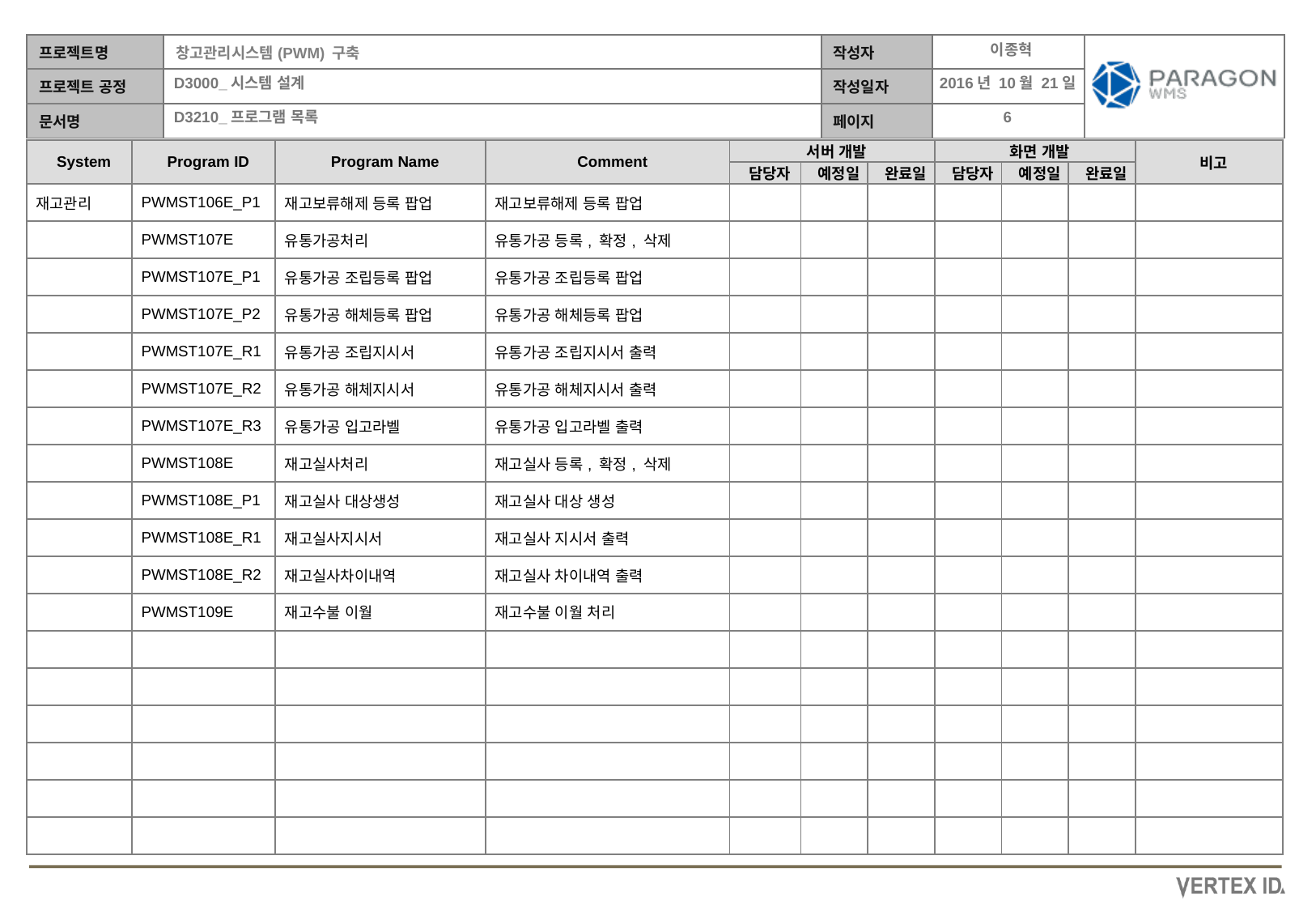

이종혁
2016년 10월 21일
| System | Program ID | Program Name | Comment | 서버 개발 |  |  | 화면 개발 |  |  | 비고 |
| --- | --- | --- | --- | --- | --- | --- | --- | --- | --- | --- |
|  |  |  |  | 담당자 | 예정일 | 완료일 | 담당자 | 예정일 | 완료일 |  |
| 재고관리 | PWMST106E\_P1 | 재고보류해제 등록 팝업 | 재고보류해제 등록 팝업 |  |  |  |  |  |  |  |
|  | PWMST107E | 유통가공처리 | 유통가공 등록, 확정, 삭제 |  |  |  |  |  |  |  |
|  | PWMST107E\_P1 | 유통가공 조립등록 팝업 | 유통가공 조립등록 팝업 |  |  |  |  |  |  |  |
|  | PWMST107E\_P2 | 유통가공 해체등록 팝업 | 유통가공 해체등록 팝업 |  |  |  |  |  |  |  |
|  | PWMST107E\_R1 | 유통가공 조립지시서 | 유통가공 조립지시서 출력 |  |  |  |  |  |  |  |
|  | PWMST107E\_R2 | 유통가공 해체지시서 | 유통가공 해체지시서 출력 |  |  |  |  |  |  |  |
|  | PWMST107E\_R3 | 유통가공 입고라벨 | 유통가공 입고라벨 출력 |  |  |  |  |  |  |  |
|  | PWMST108E | 재고실사처리 | 재고실사 등록, 확정, 삭제 |  |  |  |  |  |  |  |
|  | PWMST108E\_P1 | 재고실사 대상생성 | 재고실사 대상 생성 |  |  |  |  |  |  |  |
|  | PWMST108E\_R1 | 재고실사지시서 | 재고실사 지시서 출력 |  |  |  |  |  |  |  |
|  | PWMST108E\_R2 | 재고실사차이내역 | 재고실사 차이내역 출력 |  |  |  |  |  |  |  |
|  | PWMST109E | 재고수불 이월 | 재고수불 이월 처리 |  |  |  |  |  |  |  |
|  |  |  |  |  |  |  |  |  |  |  |
|  |  |  |  |  |  |  |  |  |  |  |
|  |  |  |  |  |  |  |  |  |  |  |
|  |  |  |  |  |  |  |  |  |  |  |
|  |  |  |  |  |  |  |  |  |  |  |
|  |  |  |  |  |  |  |  |  |  |  |